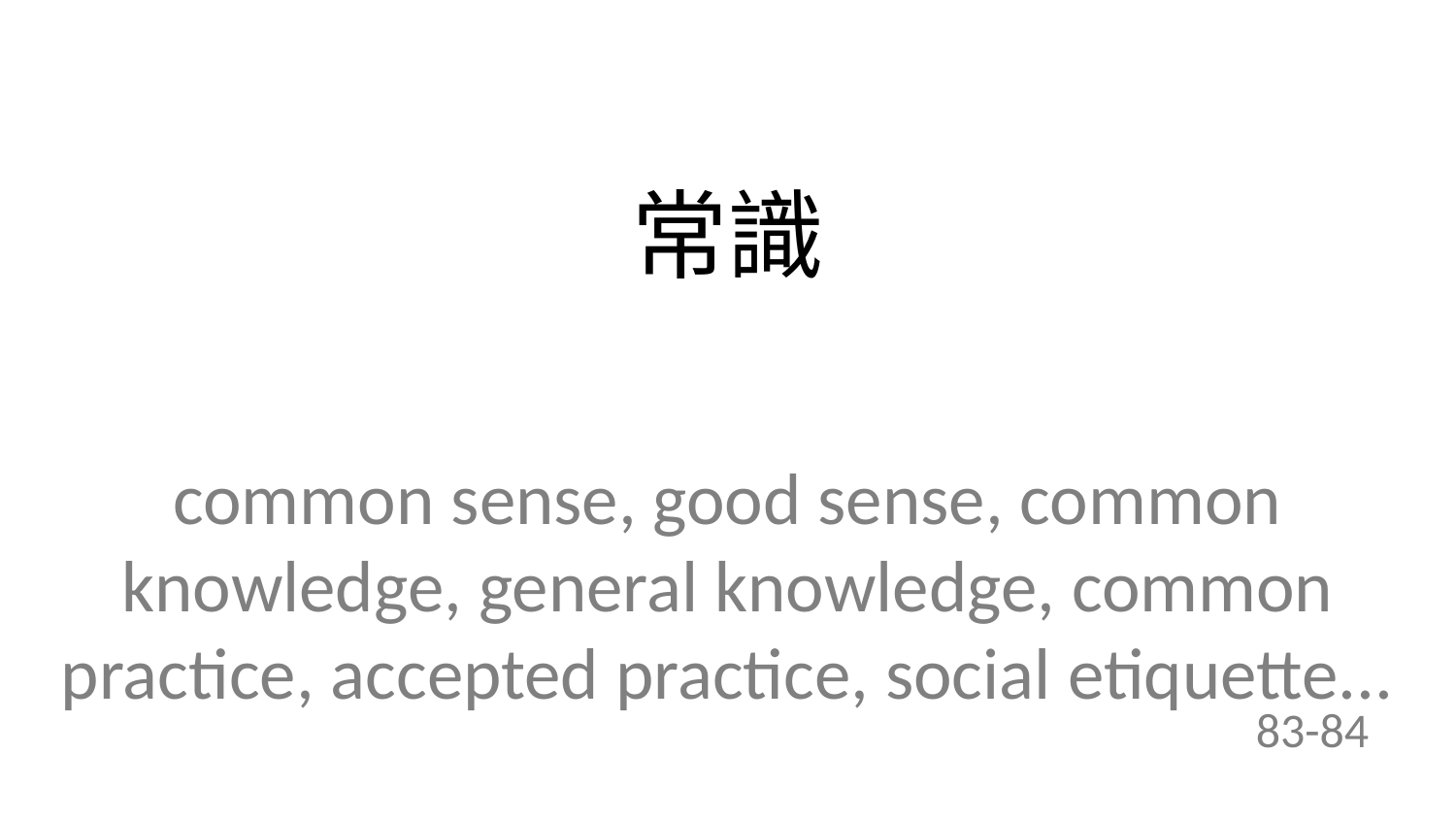

常識

common sense, good sense, common knowledge, general knowledge, common practice, accepted practice, social etiquette...
83-84